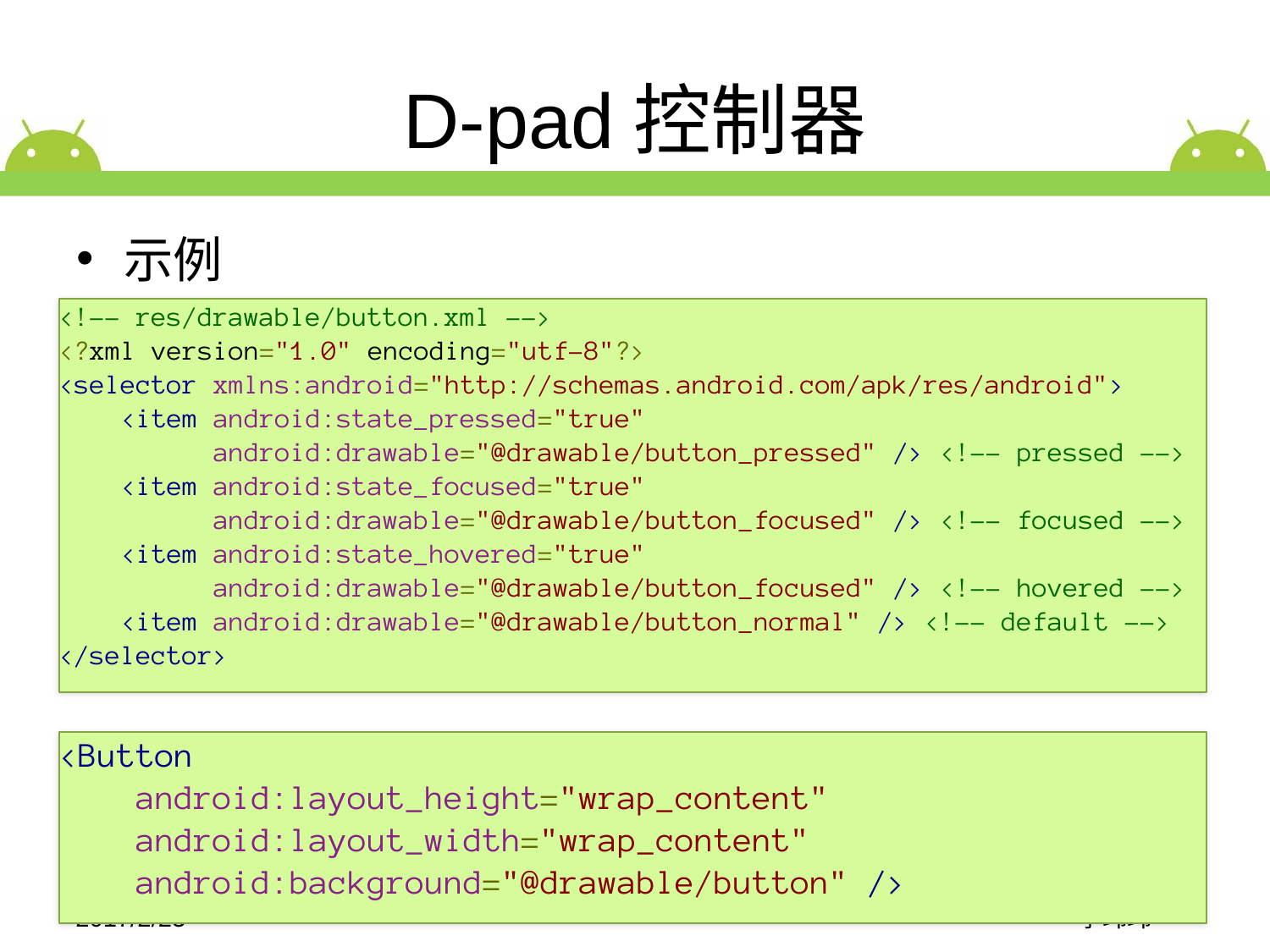

# D-pad控制器
示例
<!-- res/drawable/button.xml -->
<?xml version="1.0" encoding="utf-8"?>
<selector xmlns:android="http://schemas.android.com/apk/res/android">
    <item android:state_pressed="true"
          android:drawable="@drawable/button_pressed" /> <!-- pressed -->
    <item android:state_focused="true"
          android:drawable="@drawable/button_focused" /> <!-- focused -->
    <item android:state_hovered="true"
          android:drawable="@drawable/button_focused" /> <!-- hovered -->
    <item android:drawable="@drawable/button_normal" /> <!-- default -->
</selector>
<Button
    android:layout_height="wrap_content"
    android:layout_width="wrap_content"
    android:background="@drawable/button" />